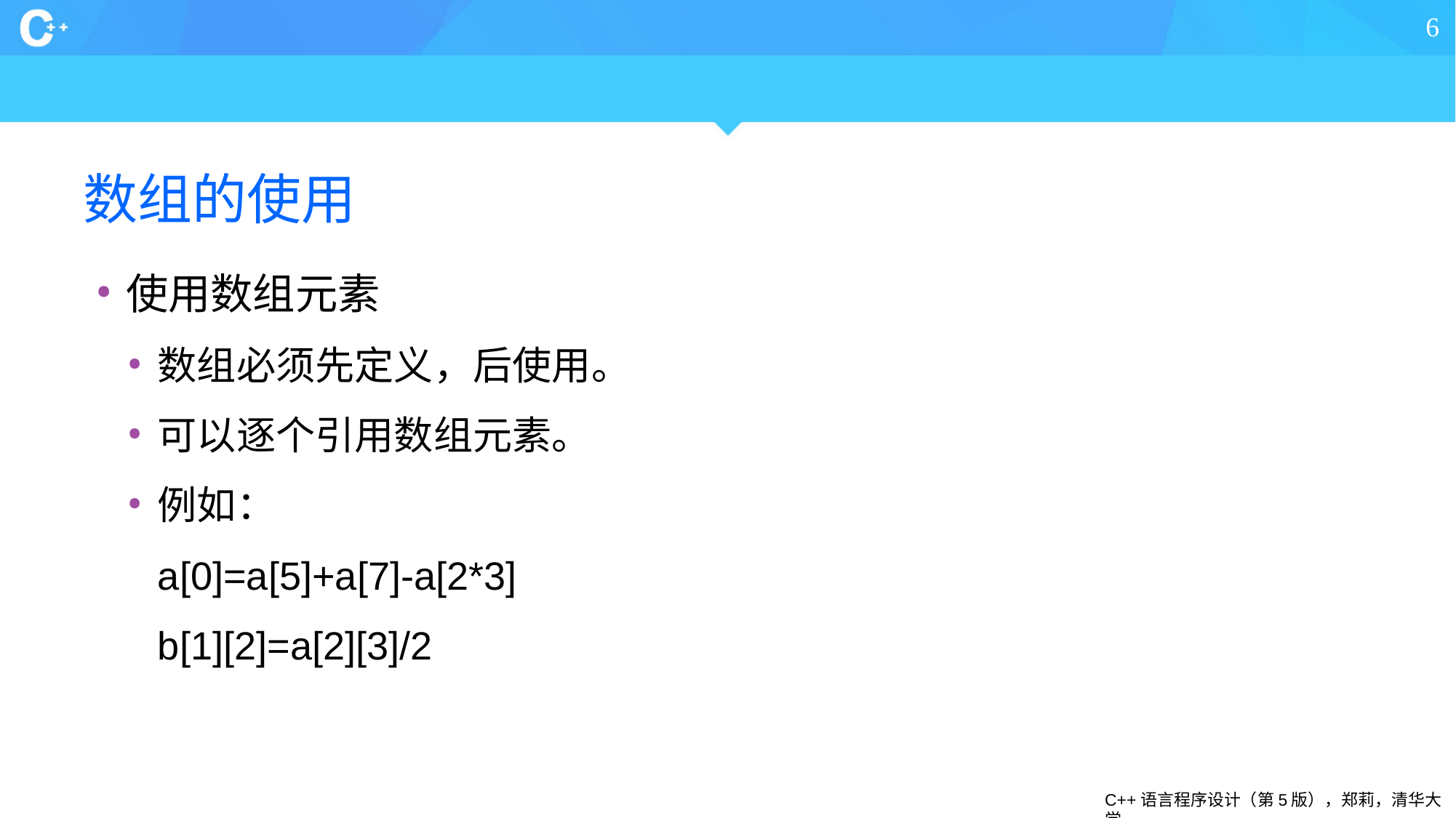

6
# 数组的使用
使用数组元素
数组必须先定义，后使用。
可以逐个引用数组元素。
例如：
a[0]=a[5]+a[7]-a[2*3]
b[1][2]=a[2][3]/2